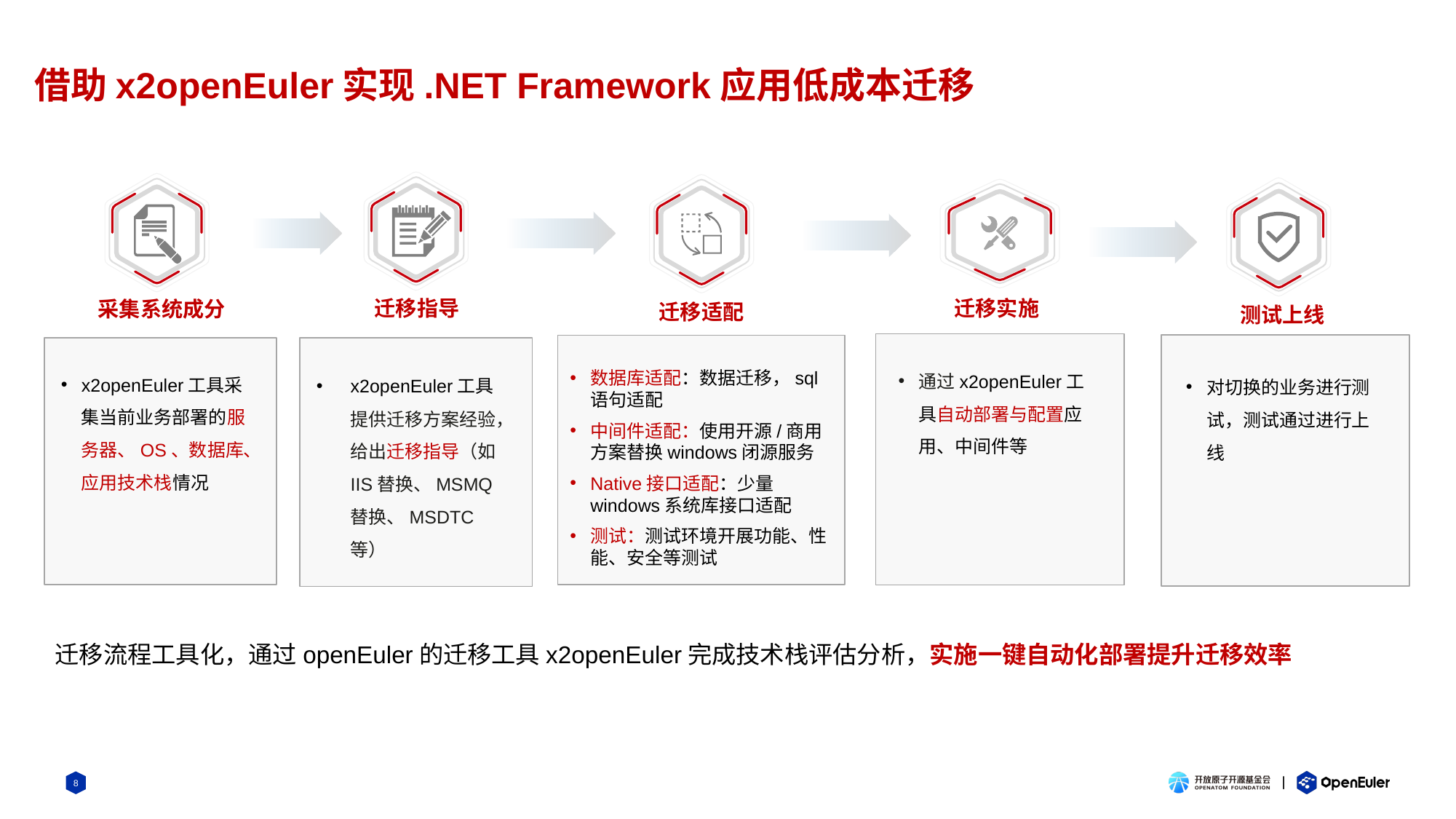

借助x2openEuler实现.NET Framework应用低成本迁移

迁移实施
迁移指导
采集系统成分
迁移适配
测试上线

通过x2openEuler工具自动部署与配置应用、中间件等
x2openEuler工具采集当前业务部署的服务器、OS、数据库、应用技术栈情况
x2openEuler工具提供迁移方案经验，给出迁移指导（如IIS替换、MSMQ替换、MSDTC等）

对切换的业务进行测试，测试通过进行上线
数据库适配：数据迁移，sql语句适配
中间件适配：使用开源/商用方案替换windows闭源服务
Native接口适配：少量windows系统库接口适配
测试：测试环境开展功能、性能、安全等测试
迁移流程工具化，通过openEuler的迁移工具x2openEuler完成技术栈评估分析，实施一键自动化部署提升迁移效率